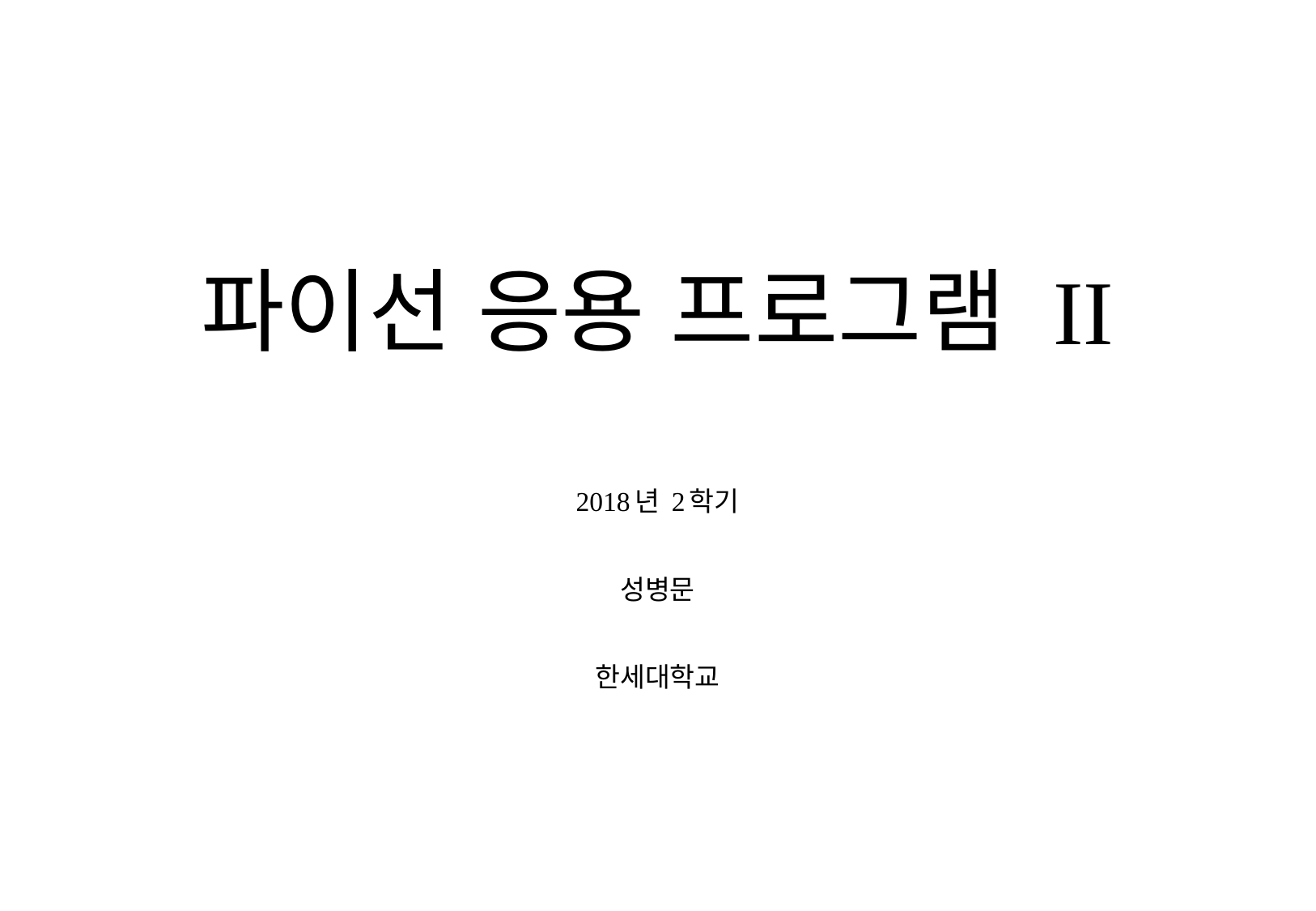

# 파이선 응용 프로그램 II
2018년 2학기

성병문

한세대학교